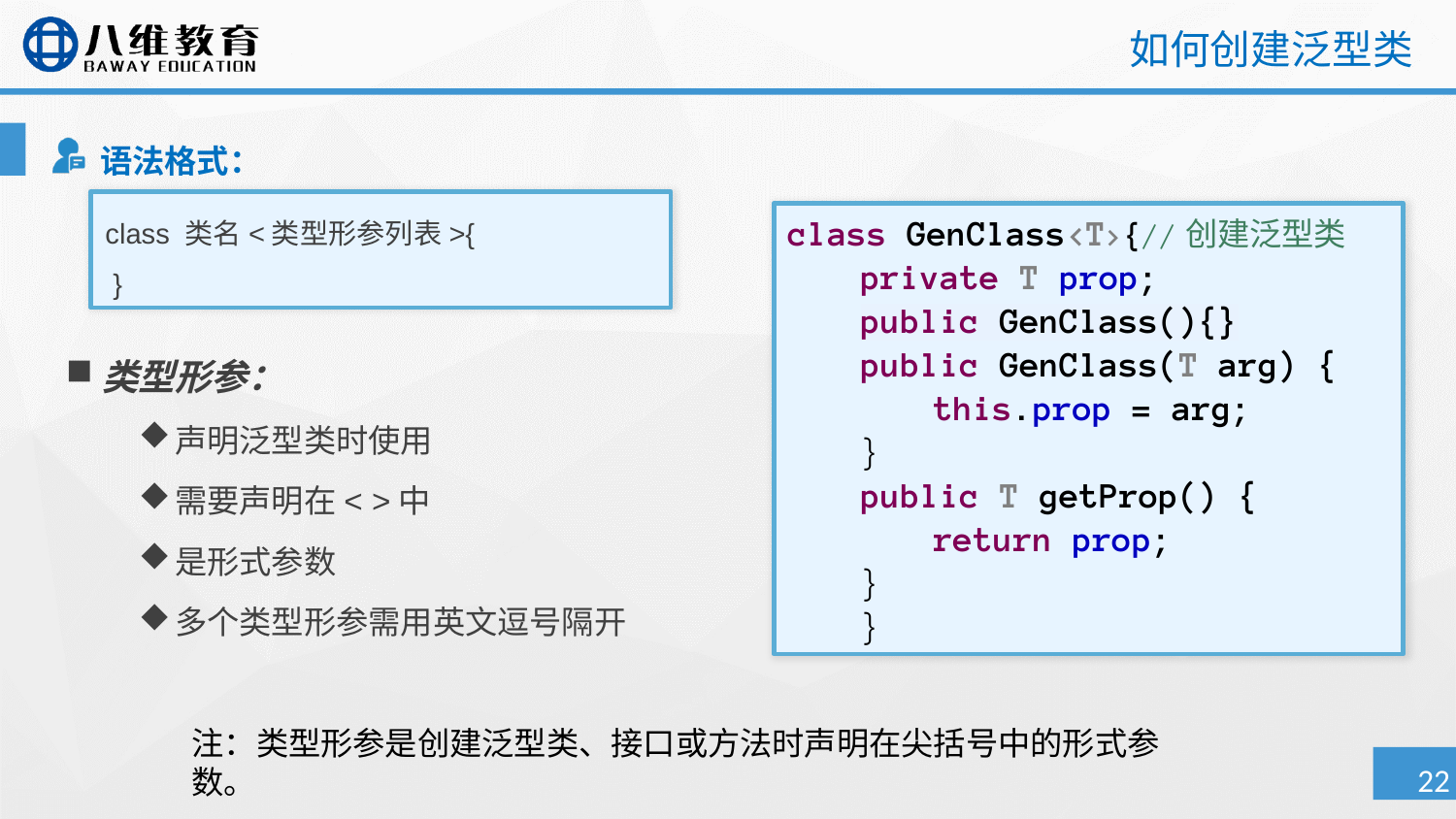

# 如何创建泛型类
语法格式：
class 类名<类型形参列表>{
 }
class GenClass<T>{//创建泛型类
private T prop;
public GenClass(){}
public GenClass(T arg) {
this.prop = arg;
}
public T getProp() {
return prop;
}
}
类型形参：
声明泛型类时使用
需要声明在< >中
是形式参数
多个类型形参需用英文逗号隔开
注：类型形参是创建泛型类、接口或方法时声明在尖括号中的形式参数。